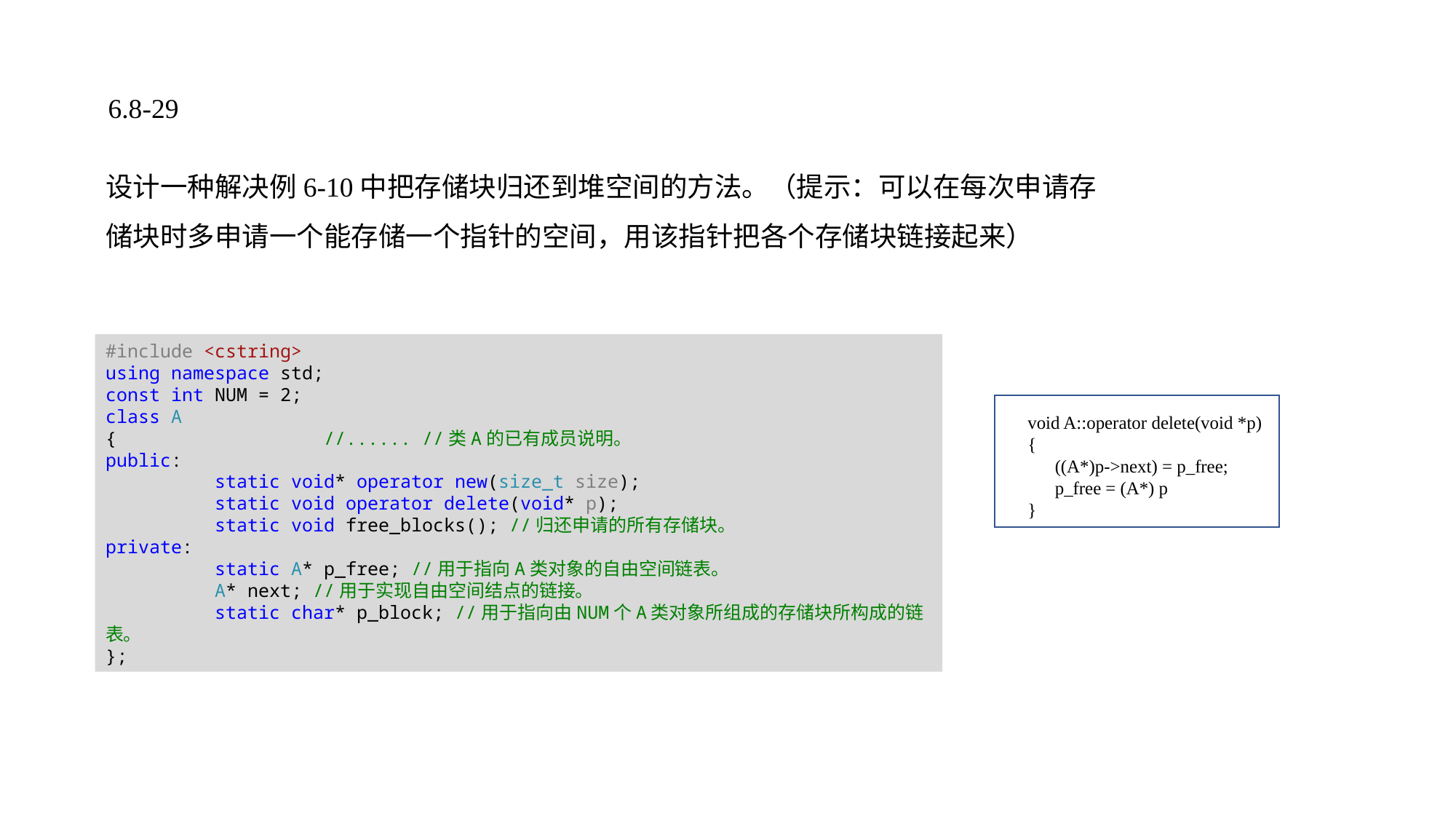

6.8-29
设计一种解决例6-10中把存储块归还到堆空间的方法。（提示：可以在每次申请存储块时多申请一个能存储一个指针的空间，用该指针把各个存储块链接起来）
#include <cstring>
using namespace std;
const int NUM = 2;
class A
{		//...... //类A的已有成员说明。
public:
	static void* operator new(size_t size);
	static void operator delete(void* p);
	static void free_blocks(); //归还申请的所有存储块。
private:
	static A* p_free; //用于指向A类对象的自由空间链表。
	A* next; //用于实现自由空间结点的链接。
	static char* p_block; //用于指向由NUM个A类对象所组成的存储块所构成的链表。
};

void A::operator delete(void *p)
{
      ((A*)p->next) = p_free;
      p_free = (A*) p
}